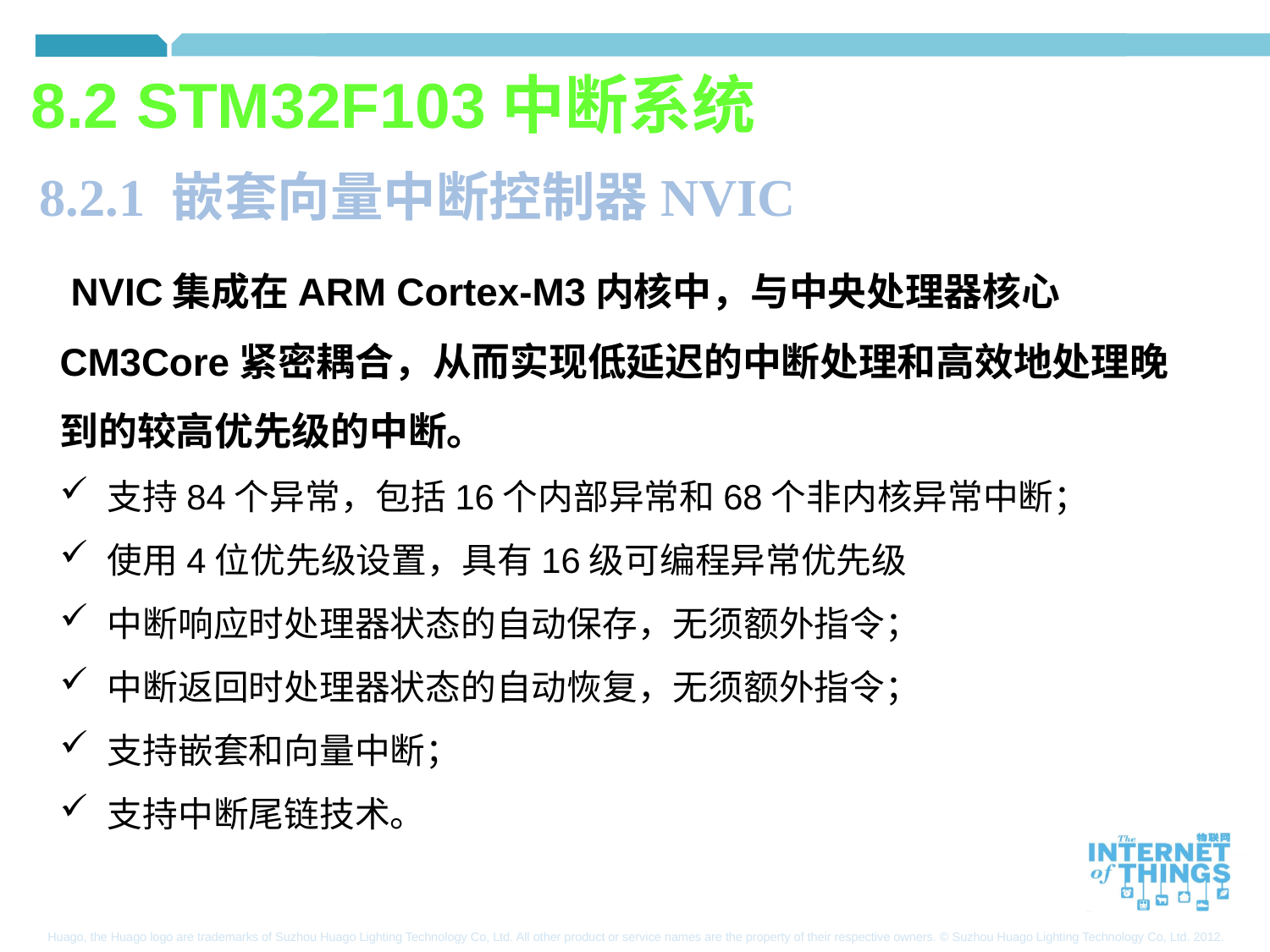

8.2 STM32F103中断系统
8.2.1 嵌套向量中断控制器NVIC
 NVIC集成在ARM Cortex-M3内核中，与中央处理器核心CM3Core紧密耦合，从而实现低延迟的中断处理和高效地处理晚到的较高优先级的中断。
支持84个异常，包括16个内部异常和68个非内核异常中断；
使用4位优先级设置，具有16级可编程异常优先级
中断响应时处理器状态的自动保存，无须额外指令；
中断返回时处理器状态的自动恢复，无须额外指令；
支持嵌套和向量中断；
支持中断尾链技术。